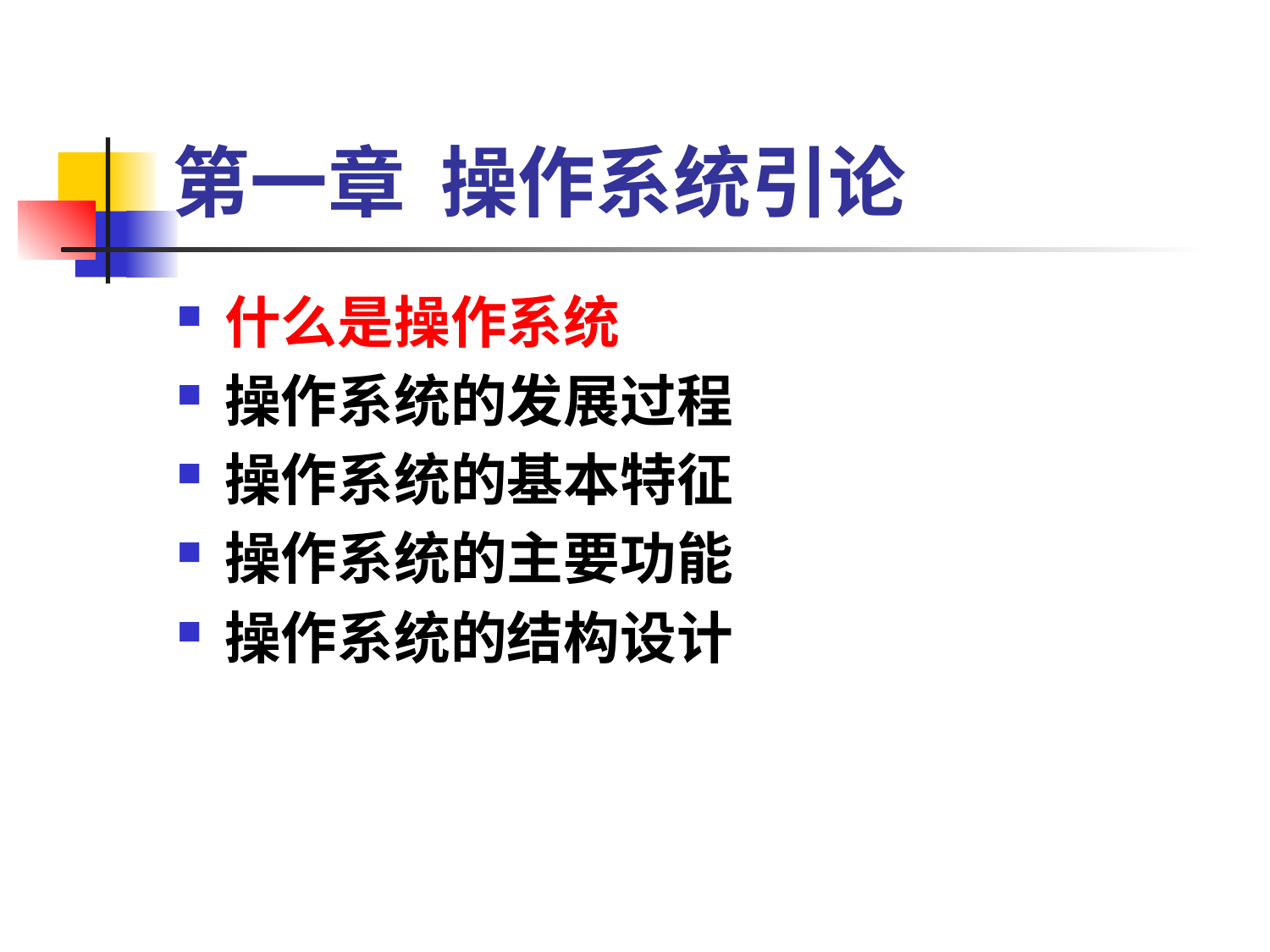

# 第一章  操作系统引论
什么是操作系统
操作系统的发展过程
操作系统的基本特征
操作系统的主要功能
操作系统的结构设计